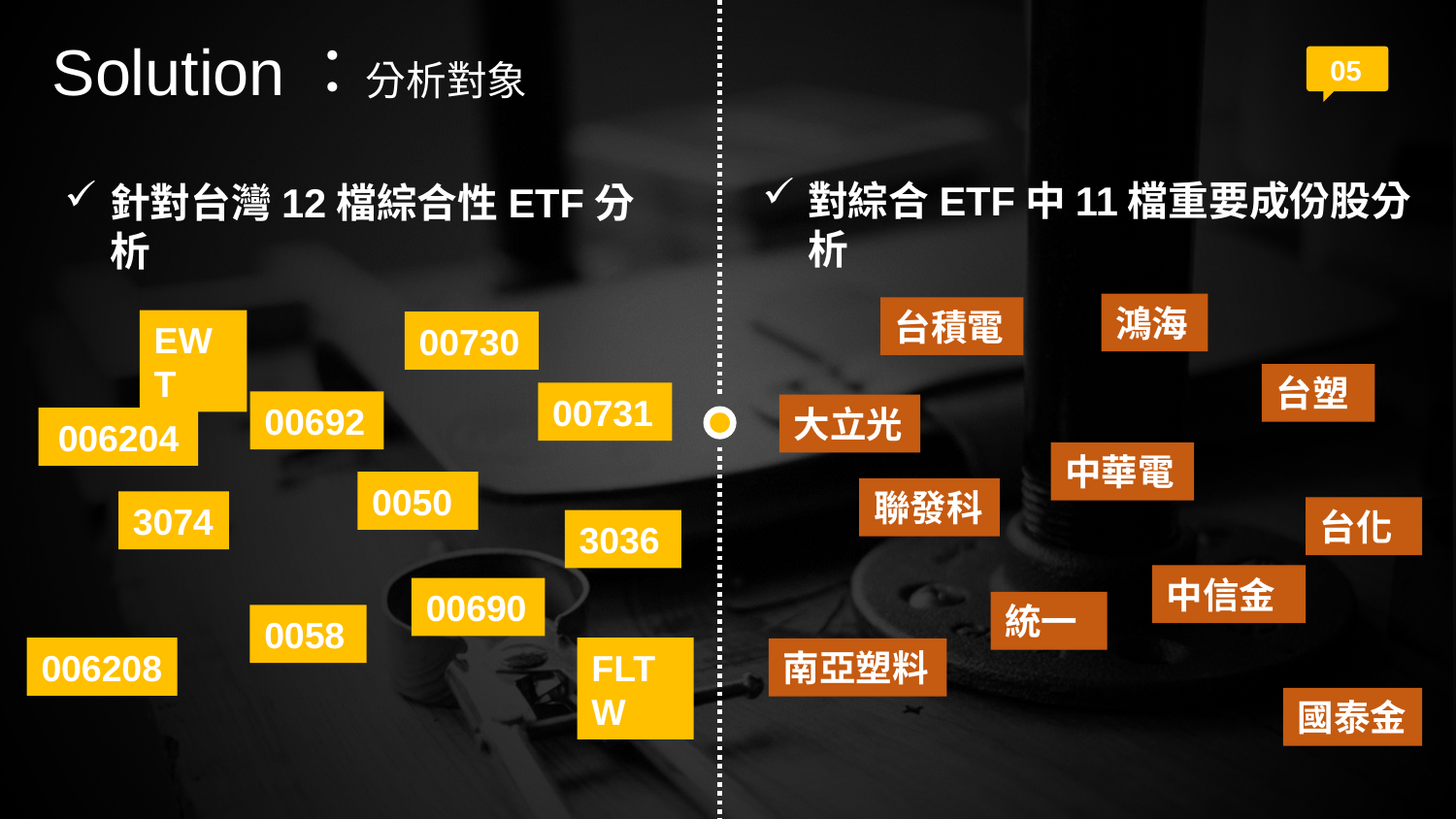

Solution：分析對象

05
對綜合ETF中11檔重要成份股分析
針對台灣12檔綜合性ETF分析
鴻海
台積電
EWT
00730
台塑
00731
00692
大立光

006204
中華電
0050
聯發科
3074
台化
3036
中信金
00690
統一
0058
006208
FLTW
南亞塑料
國泰金